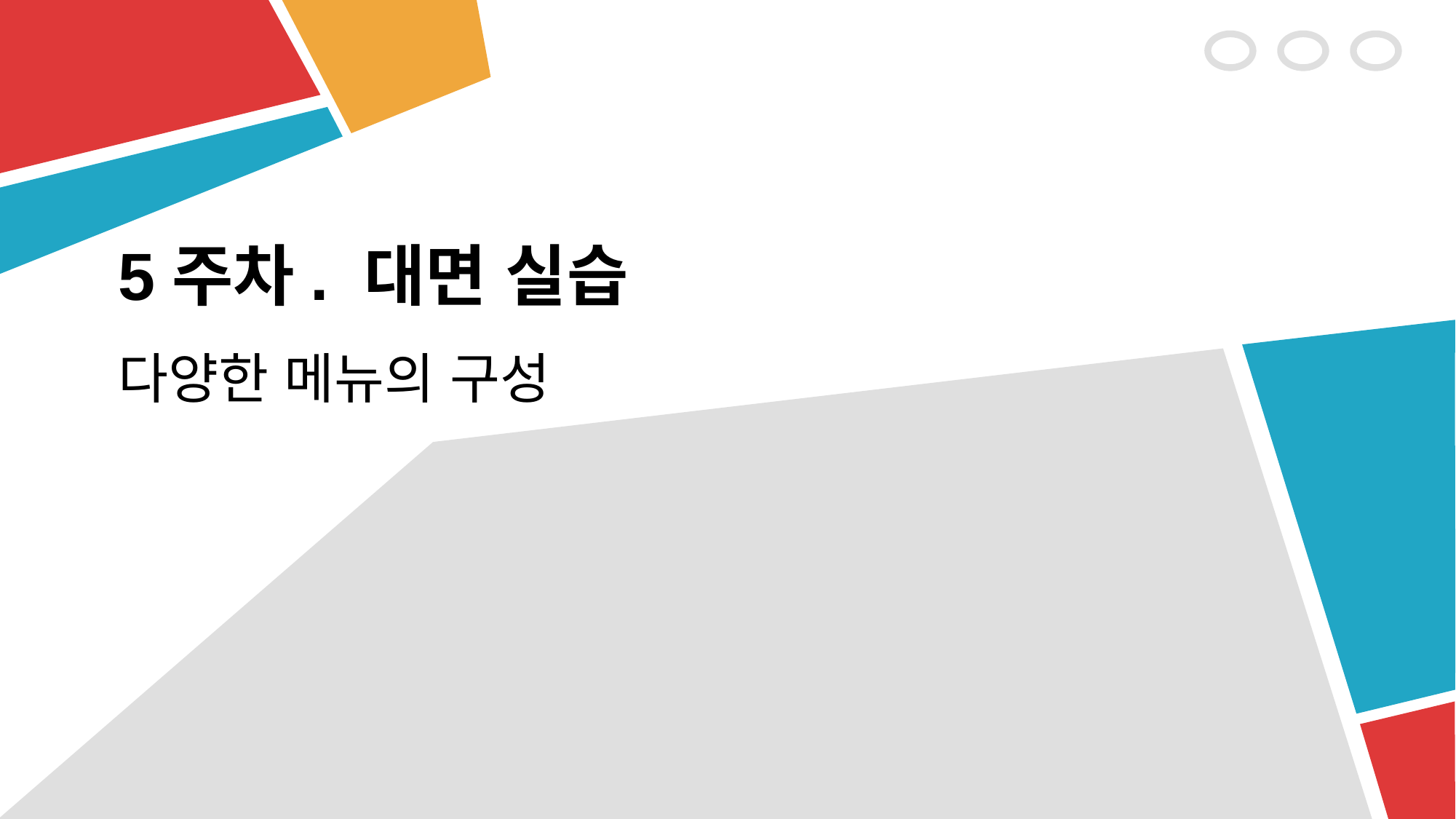

# 5주차. 대면 실습
다양한 메뉴의 구성